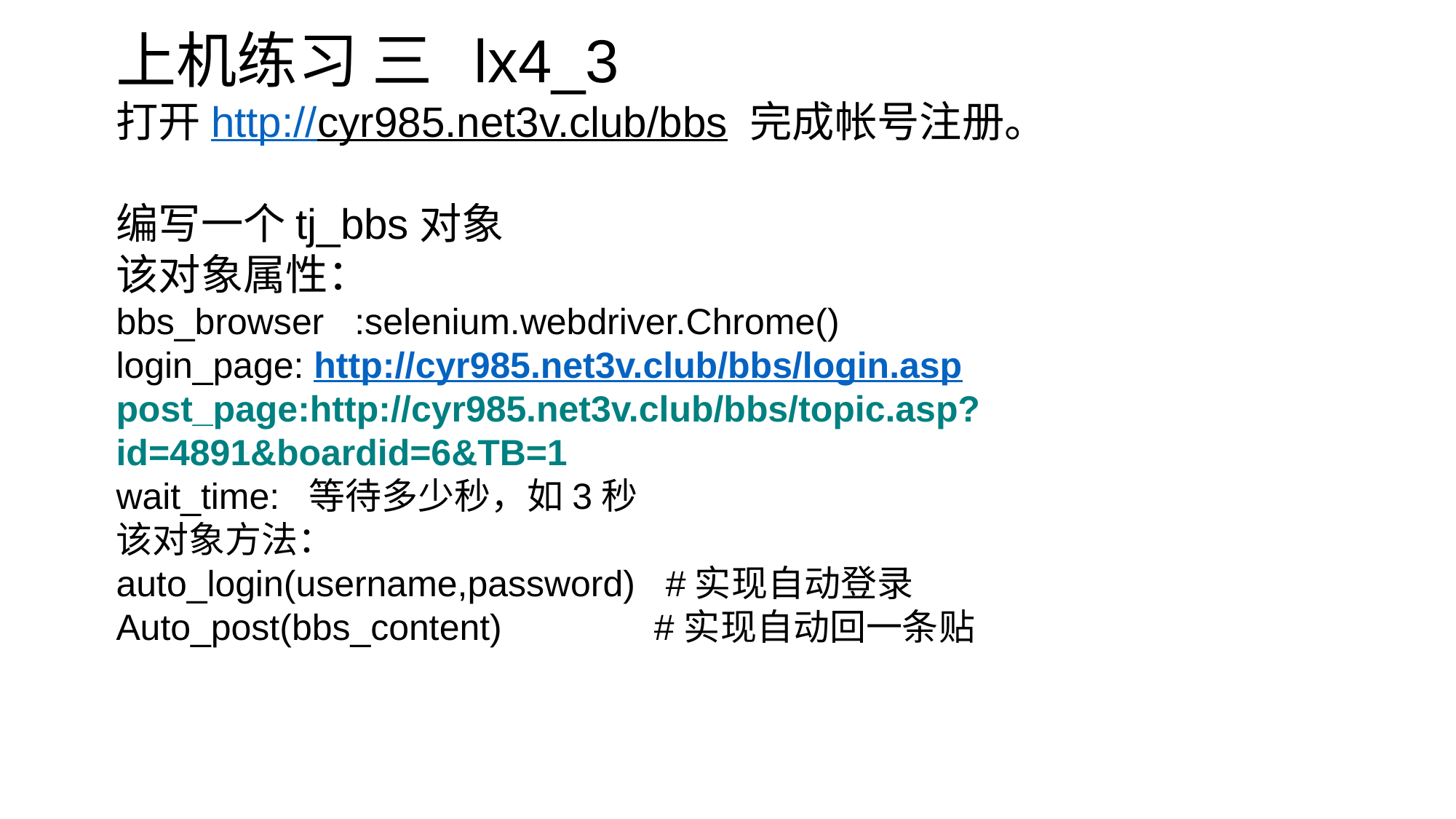

上机练习 三  lx4_3
打开http://cyr985.net3v.club/bbs 完成帐号注册。

编写一个tj_bbs对象
该对象属性：
bbs_browser   :selenium.webdriver.Chrome()
login_page: http://cyr985.net3v.club/bbs/login.asp
post_page:http://cyr985.net3v.club/bbs/topic.asp?id=4891&boardid=6&TB=1
wait_time:  等待多少秒，如3秒
该对象方法：
auto_login(username,password)   #实现自动登录
Auto_post(bbs_content)               #实现自动回一条贴